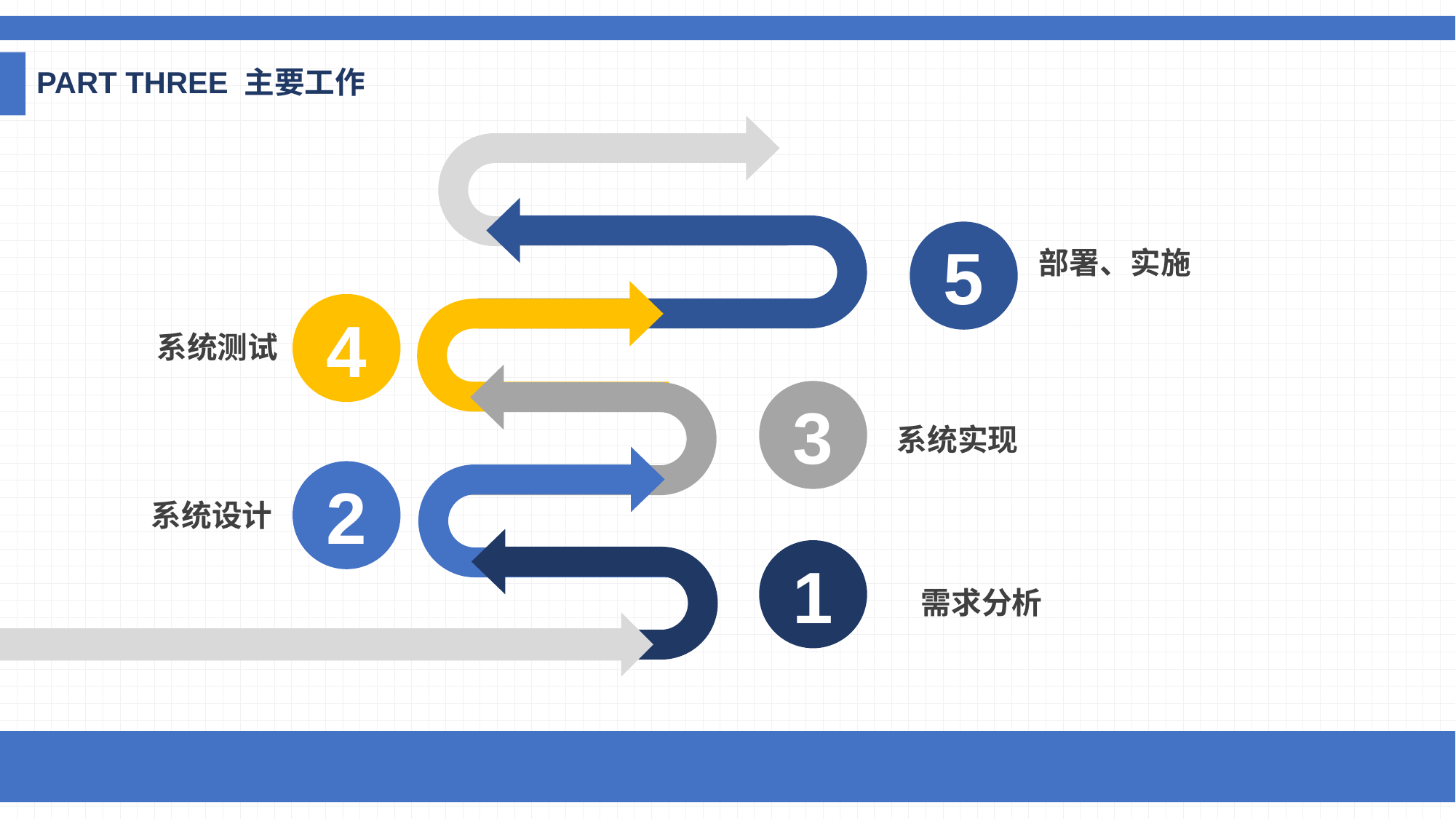

PART THREE 主要工作

5
部署、实施
4

系统测试
3

系统实现
2

系统设计
1
需求分析